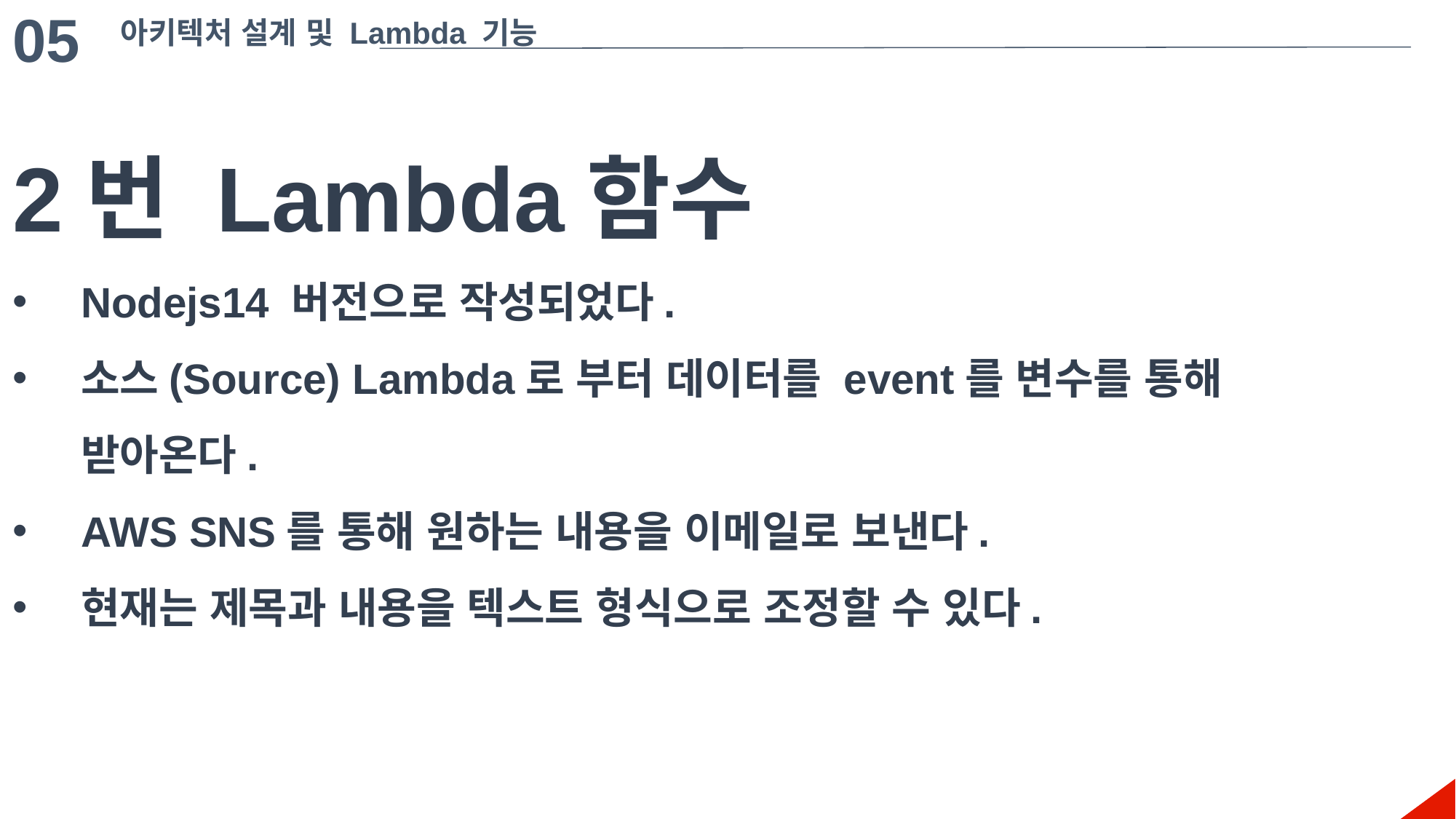

05
아키텍처 설계 및 Lambda 기능
2번 Lambda함수
Nodejs14 버전으로 작성되었다.
소스(Source) Lambda로 부터 데이터를 event를 변수를 통해 받아온다.
AWS SNS를 통해 원하는 내용을 이메일로 보낸다.
현재는 제목과 내용을 텍스트 형식으로 조정할 수 있다.